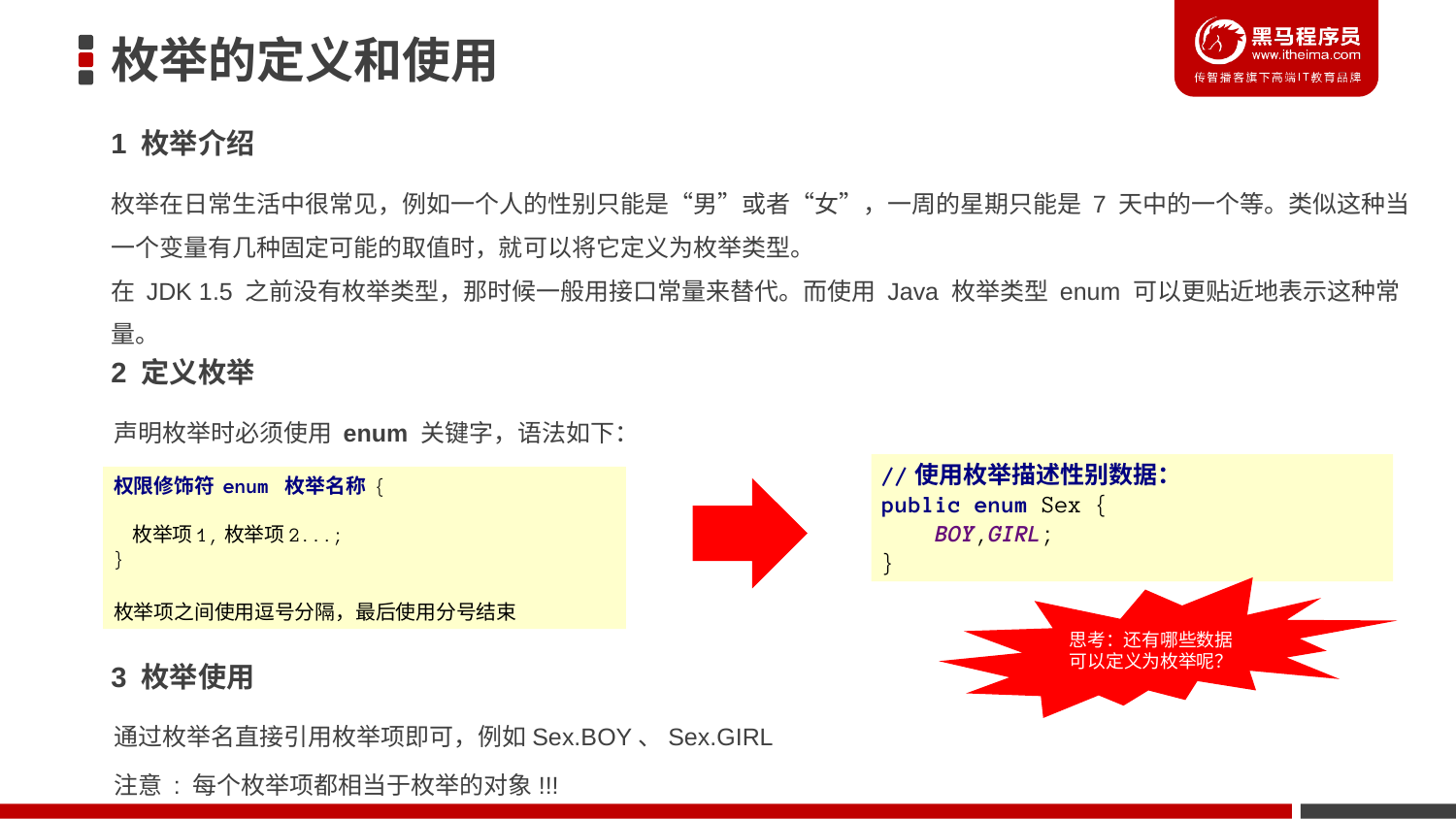

# 枚举的定义和使用
1 枚举介绍
枚举在日常生活中很常见，例如一个人的性别只能是“男”或者“女”，一周的星期只能是 7 天中的一个等。类似这种当一个变量有几种固定可能的取值时，就可以将它定义为枚举类型。
在 JDK 1.5 之前没有枚举类型，那时候一般用接口常量来替代。而使用 Java 枚举类型 enum 可以更贴近地表示这种常量。
2 定义枚举
声明枚举时必须使用 enum 关键字，语法如下：
//使用枚举描述性别数据：
public enum Sex {
    BOY,GIRL;
}
权限修饰符 enum 枚举名称 {
   枚举项1,枚举项2...;
}

枚举项之间使用逗号分隔，最后使用分号结束

思考：还有哪些数据可以定义为枚举呢？
3 枚举使用
通过枚举名直接引用枚举项即可，例如Sex.BOY、Sex.GIRL
注意 : 每个枚举项都相当于枚举的对象!!!